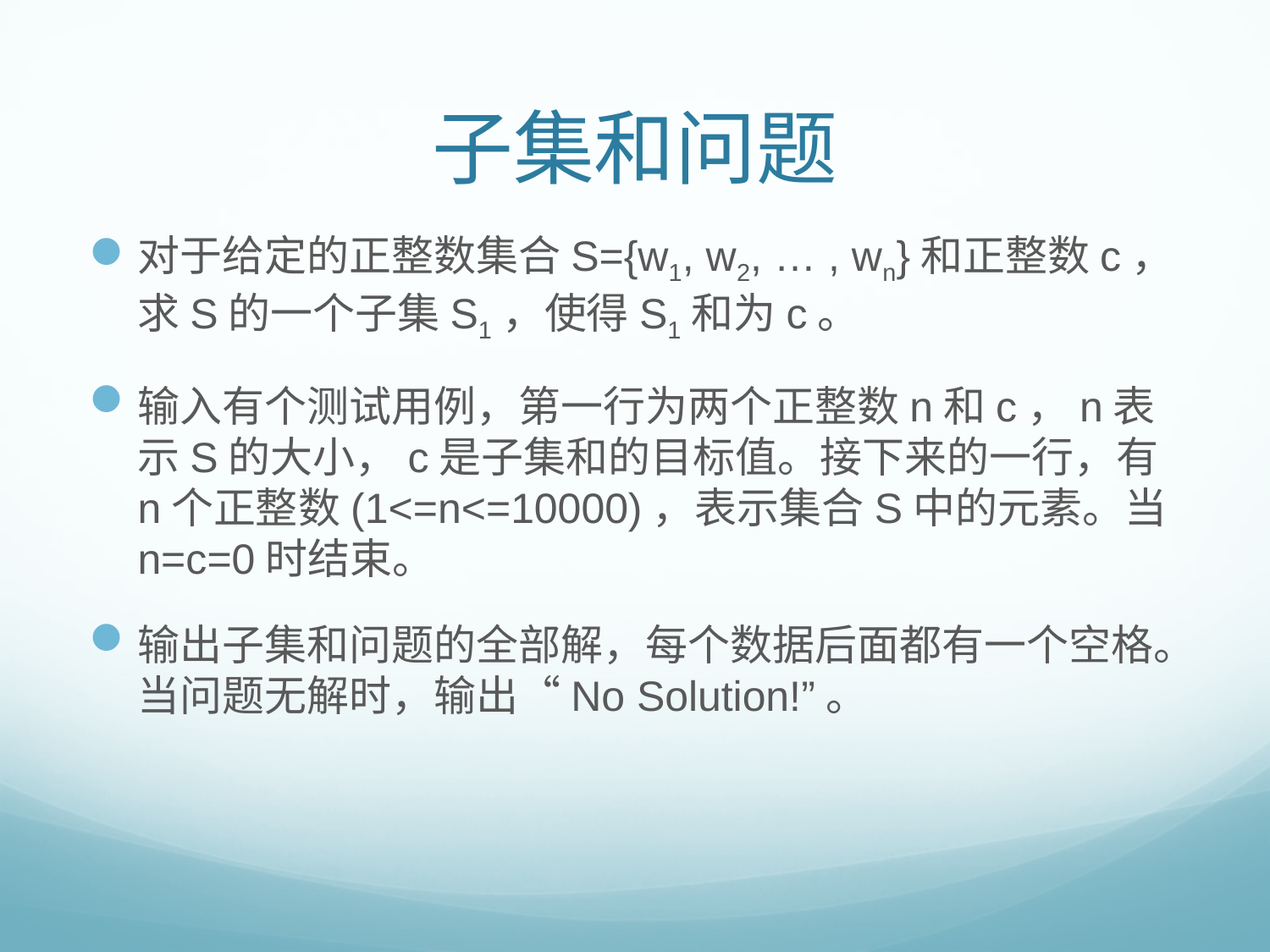

# 子集和问题
对于给定的正整数集合S={w1, w2, … , wn}和正整数c，求S的一个子集S1，使得S1和为c。
输入有个测试用例，第一行为两个正整数n和c，n表示S的大小，c是子集和的目标值。接下来的一行，有n个正整数(1<=n<=10000)，表示集合S中的元素。当n=c=0时结束。
输出子集和问题的全部解，每个数据后面都有一个空格。当问题无解时，输出“No Solution!”。